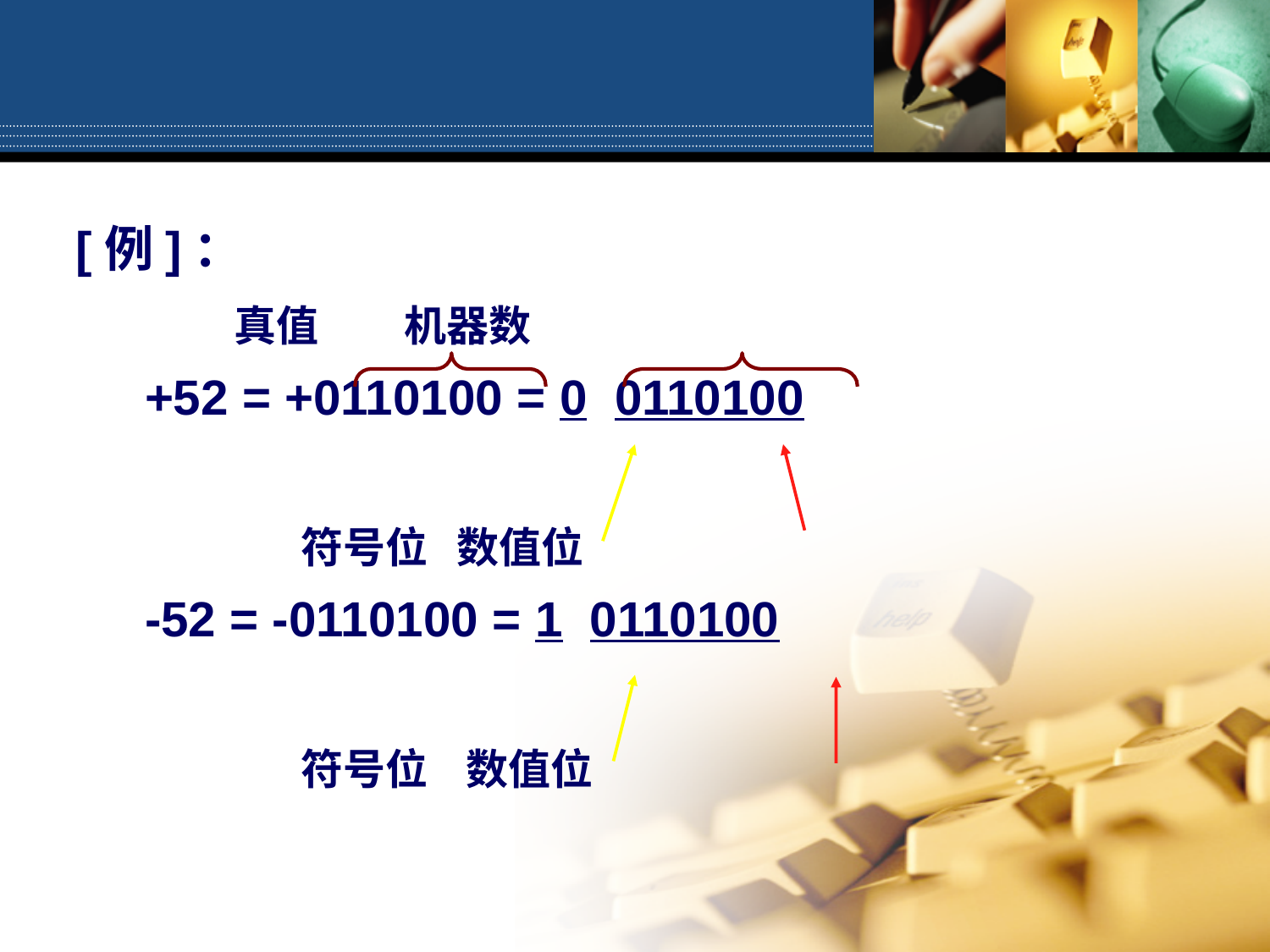

[例]：
             真值         机器数
     +52 = +0110100 = 0  0110100

                   符号位   数值位
     -52 = -0110100 = 1  0110100

                   符号位    数值位